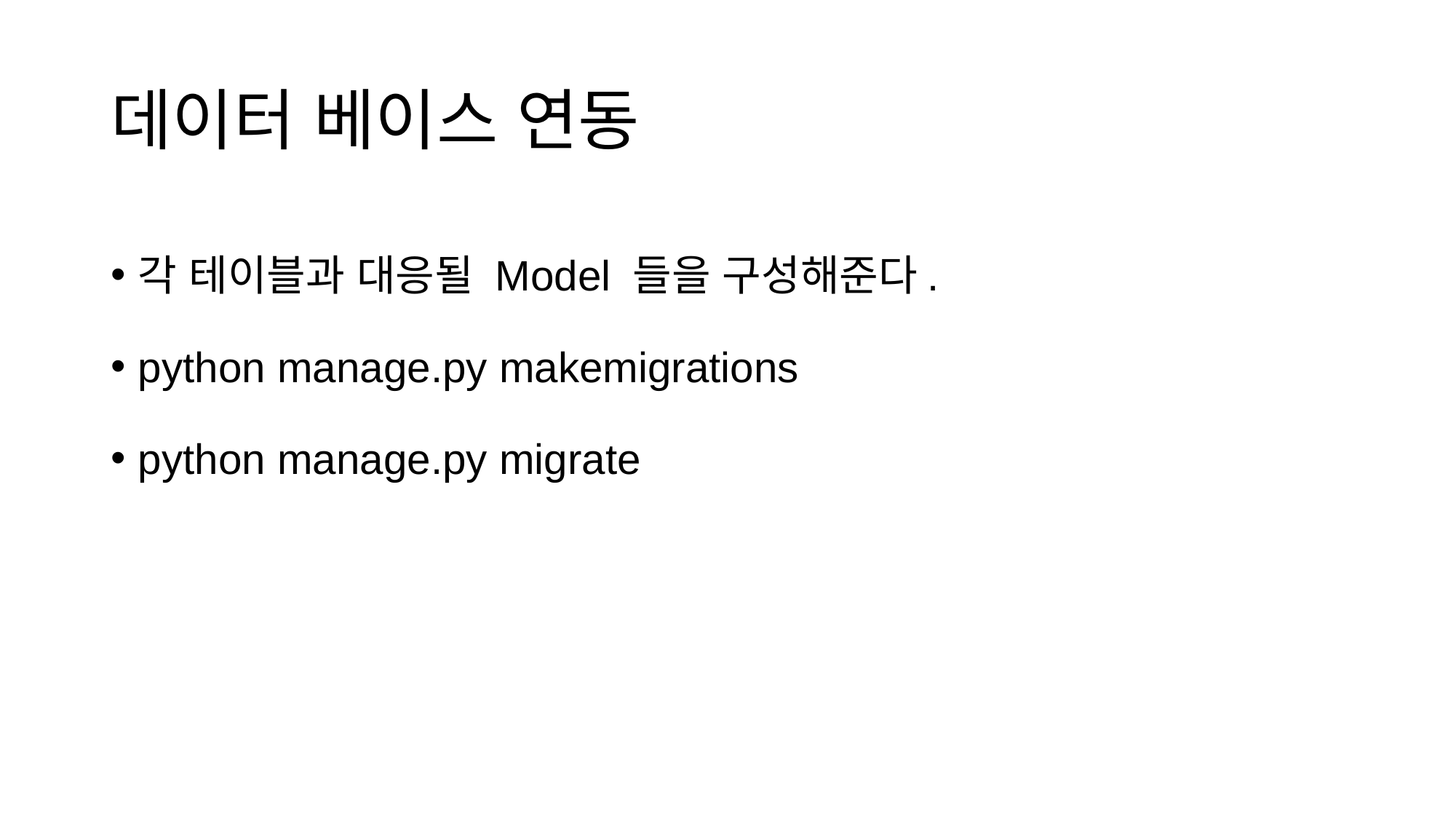

# 데이터 베이스 연동
각 테이블과 대응될 Model 들을 구성해준다.
python manage.py makemigrations
python manage.py migrate